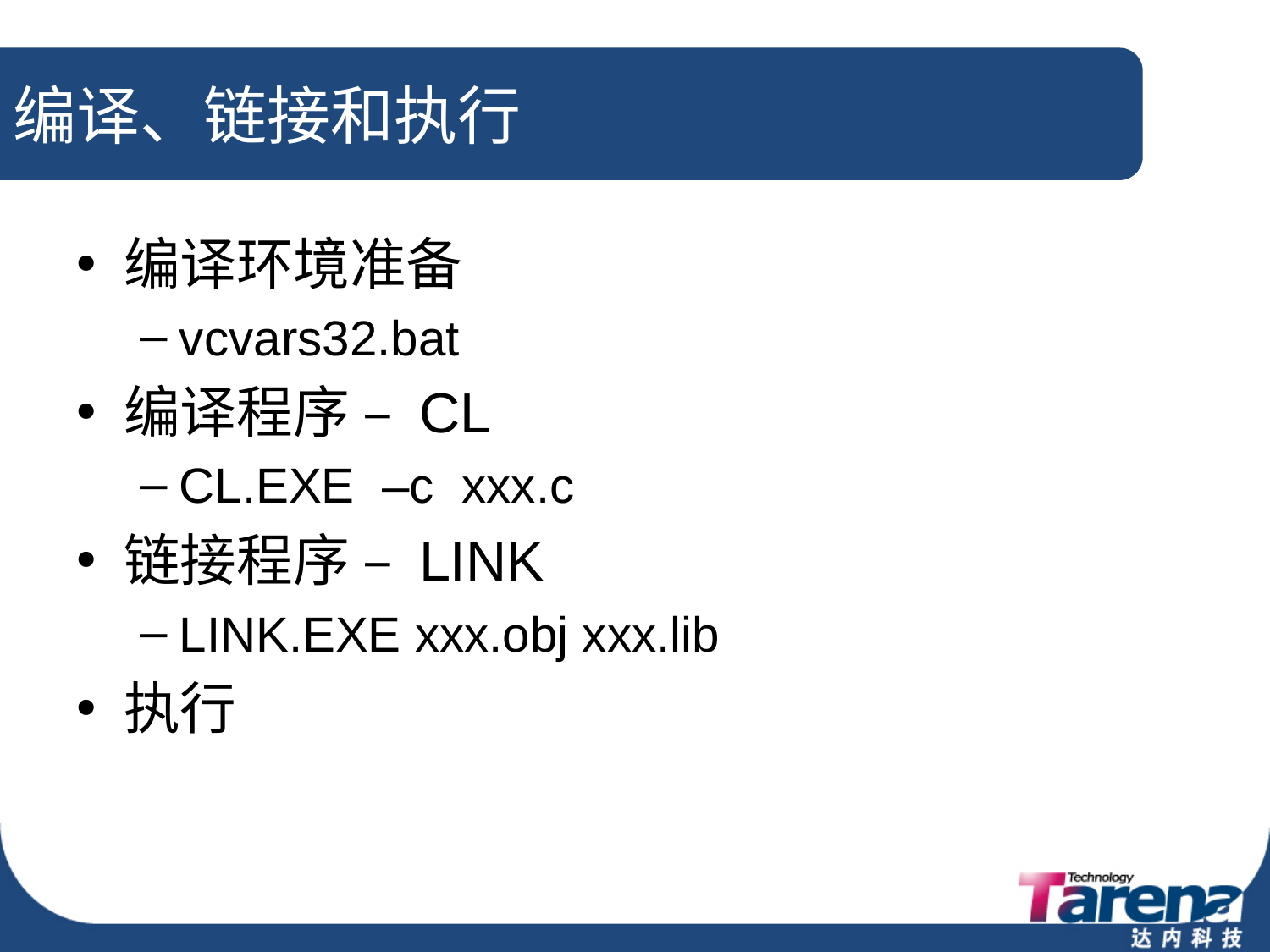

# 编译、链接和执行
编译环境准备
vcvars32.bat
编译程序 – CL
CL.EXE  –c  xxx.c
链接程序 – LINK
LINK.EXE xxx.obj xxx.lib
执行